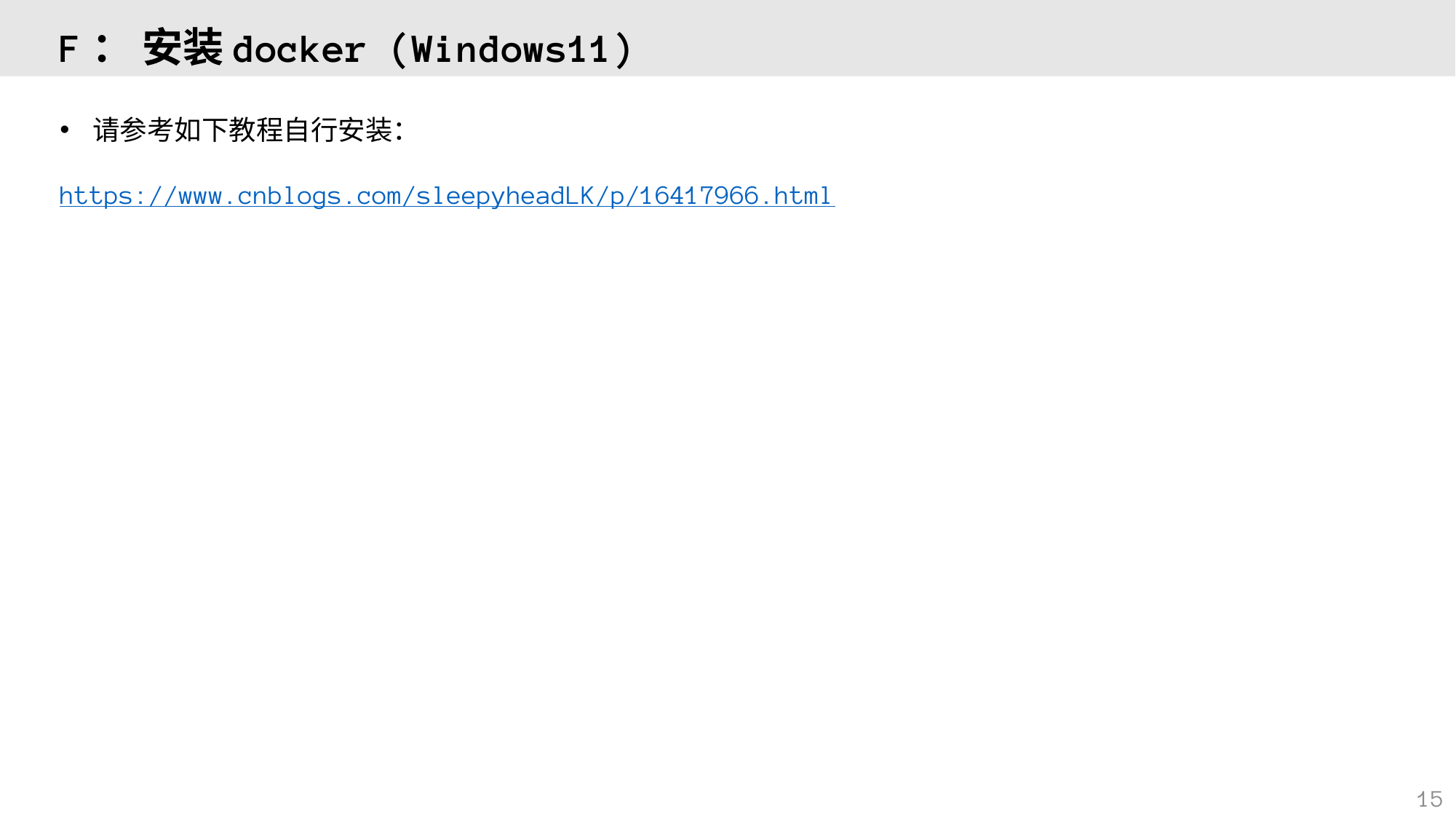

# F： 安装docker (Windows11)
请参考如下教程自行安装：
https://www.cnblogs.com/sleepyheadLK/p/16417966.html
15